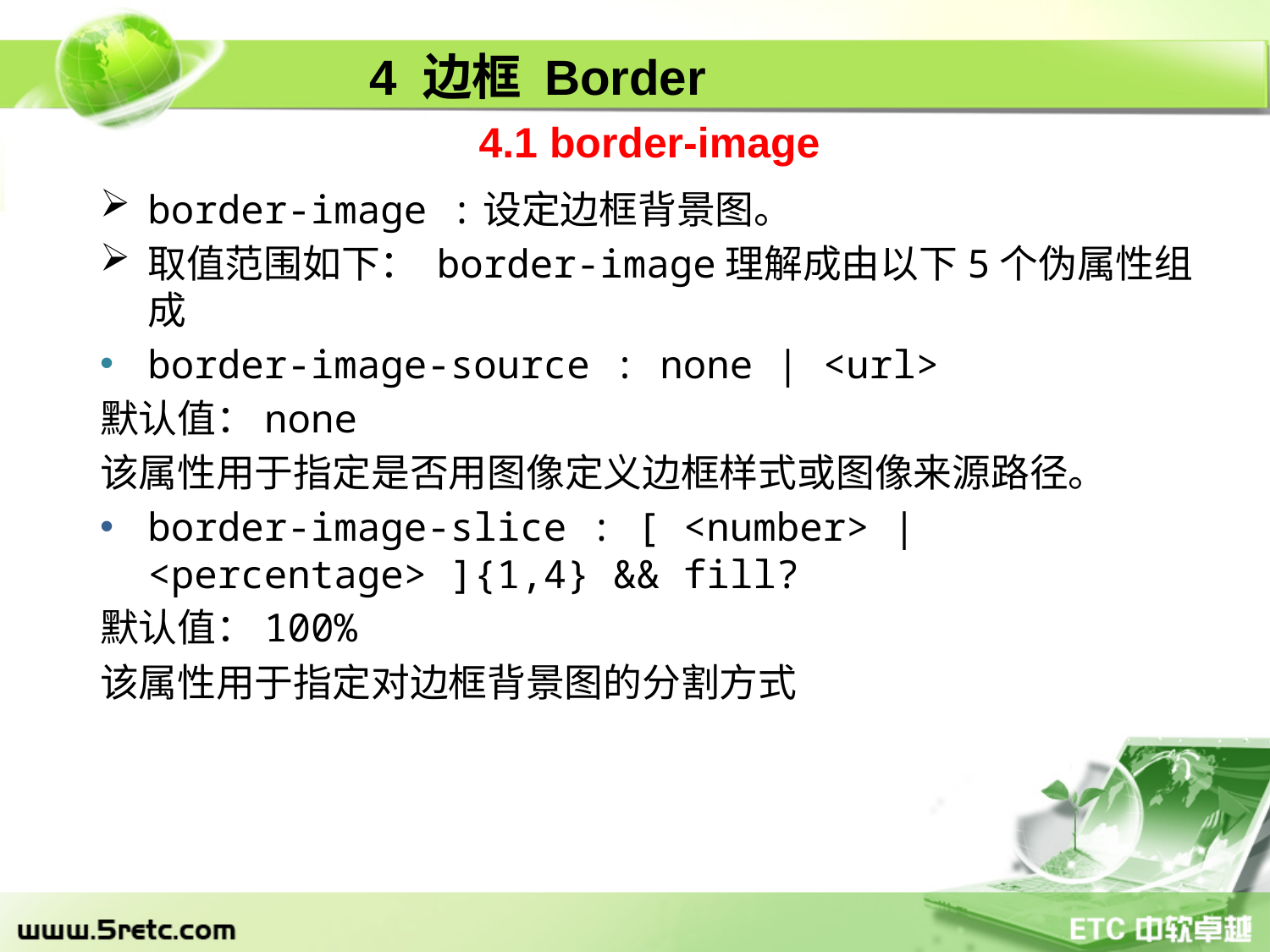

4 边框 Border

4.1 border-image
border-image :设定边框背景图。
取值范围如下： border-image理解成由以下5个伪属性组成
border-image-source : none | <url>
默认值：none
该属性用于指定是否用图像定义边框样式或图像来源路径。
border-image-slice : [ <number> | <percentage> ]{1,4} && fill?
默认值：100%
该属性用于指定对边框背景图的分割方式